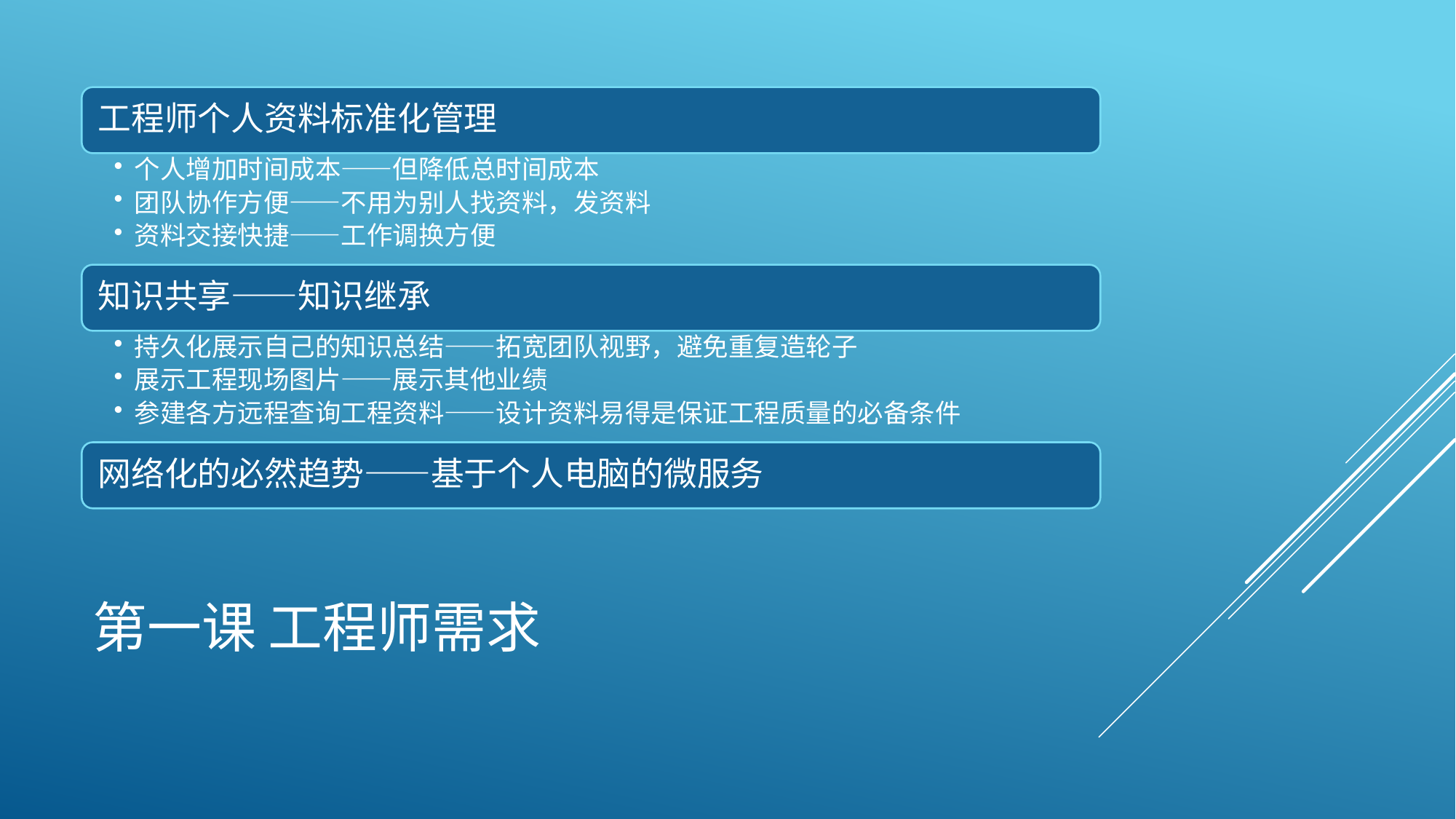

工程师个人资料标准化管理
个人增加时间成本——但降低总时间成本
团队协作方便——不用为别人找资料，发资料
资料交接快捷——工作调换方便
知识共享——知识继承
持久化展示自己的知识总结——拓宽团队视野，避免重复造轮子
展示工程现场图片——展示其他业绩
参建各方远程查询工程资料——设计资料易得是保证工程质量的必备条件
网络化的必然趋势——基于个人电脑的微服务
# 第一课 工程师需求